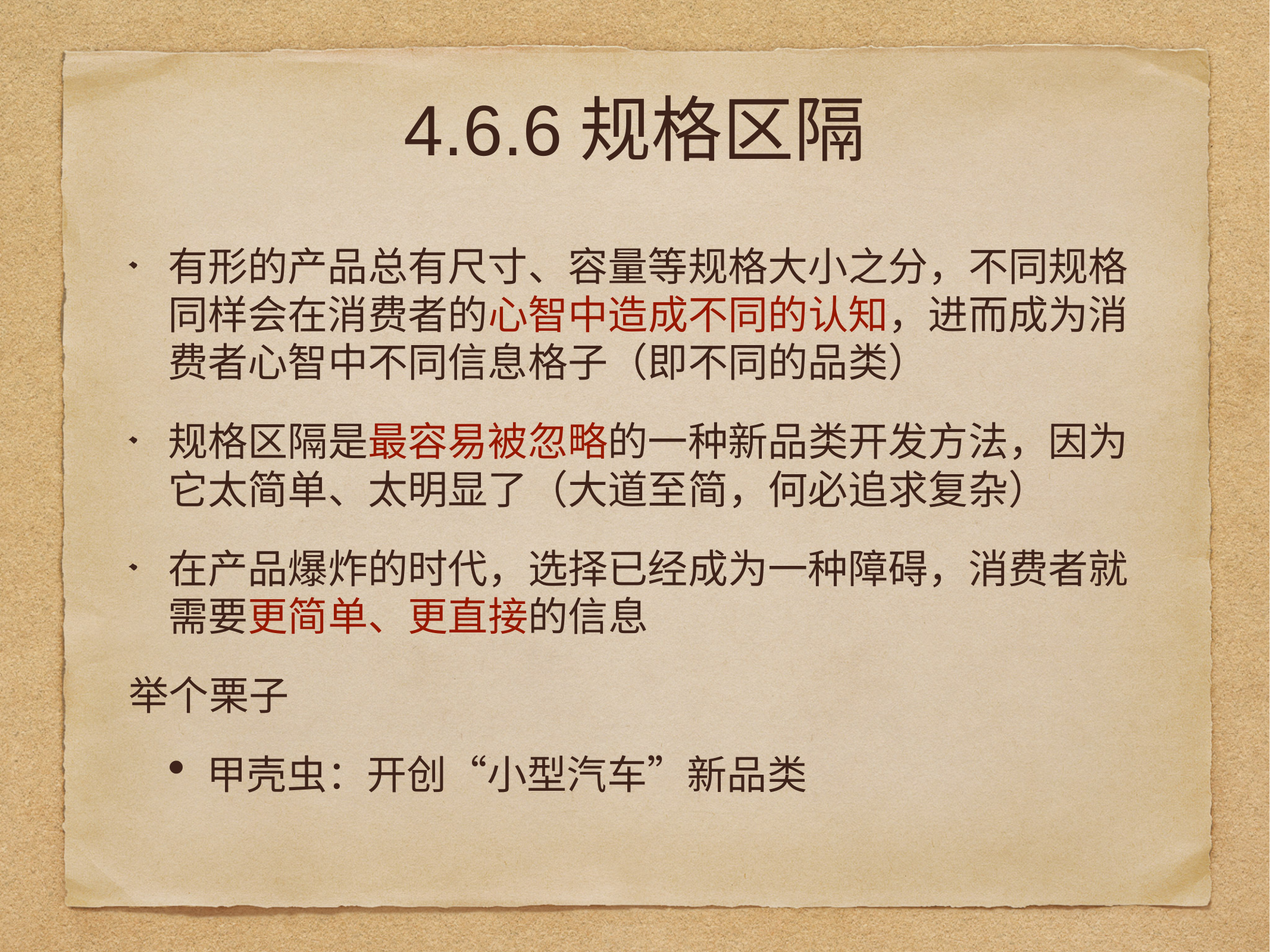

# 4.6.6规格区隔
有形的产品总有尺寸、容量等规格大小之分，不同规格同样会在消费者的心智中造成不同的认知，进而成为消费者心智中不同信息格子（即不同的品类）
规格区隔是最容易被忽略的一种新品类开发方法，因为它太简单、太明显了（大道至简，何必追求复杂）
在产品爆炸的时代，选择已经成为一种障碍，消费者就需要更简单、更直接的信息
举个栗子
甲壳虫：开创“小型汽车”新品类